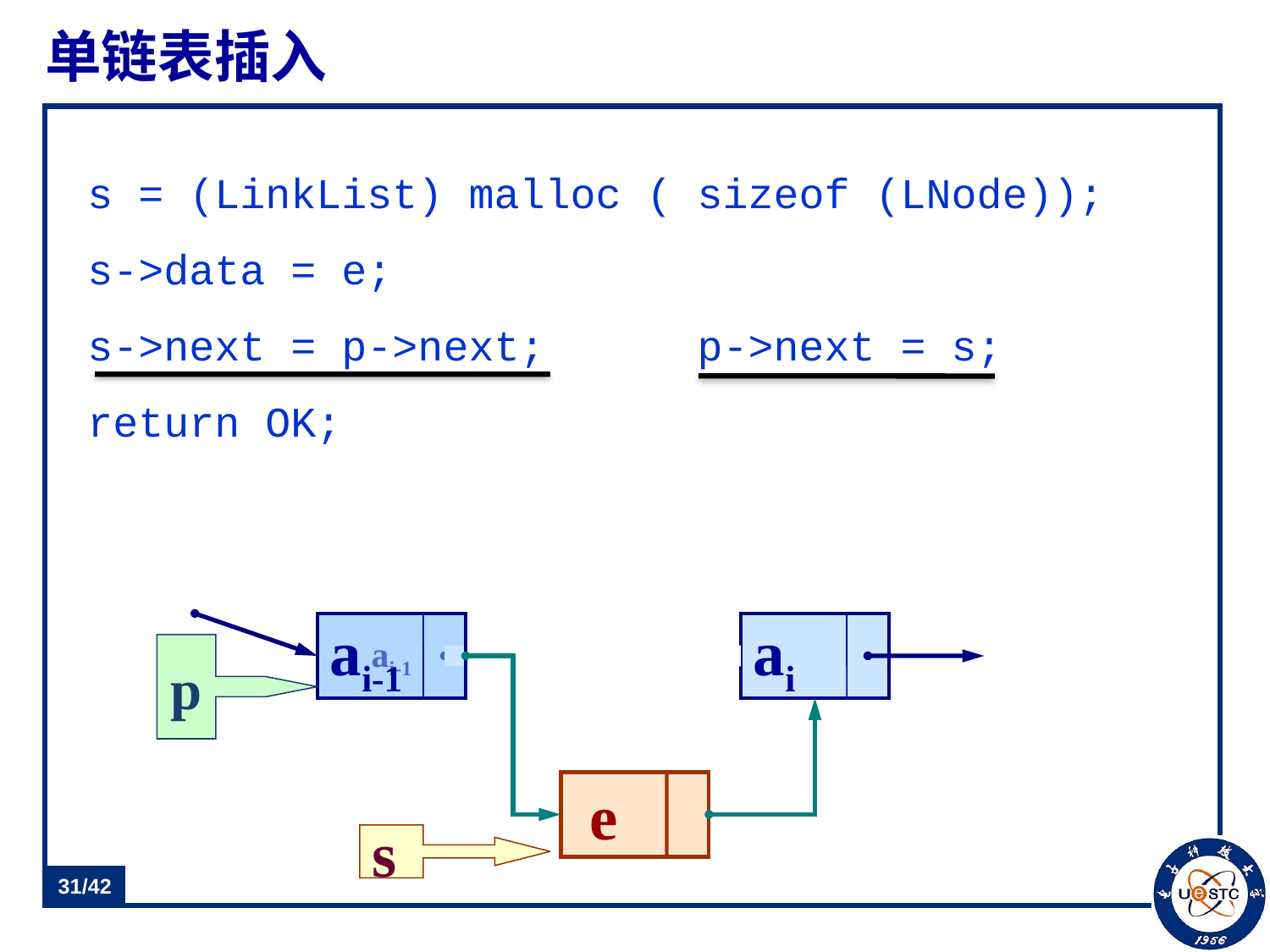

# 单链表插入
s = (LinkList) malloc ( sizeof (LNode));
s->data = e;
s->next = p->next;      p->next = s;
return OK;

ai-1

ai-1

ai

p

 e

s
31/42